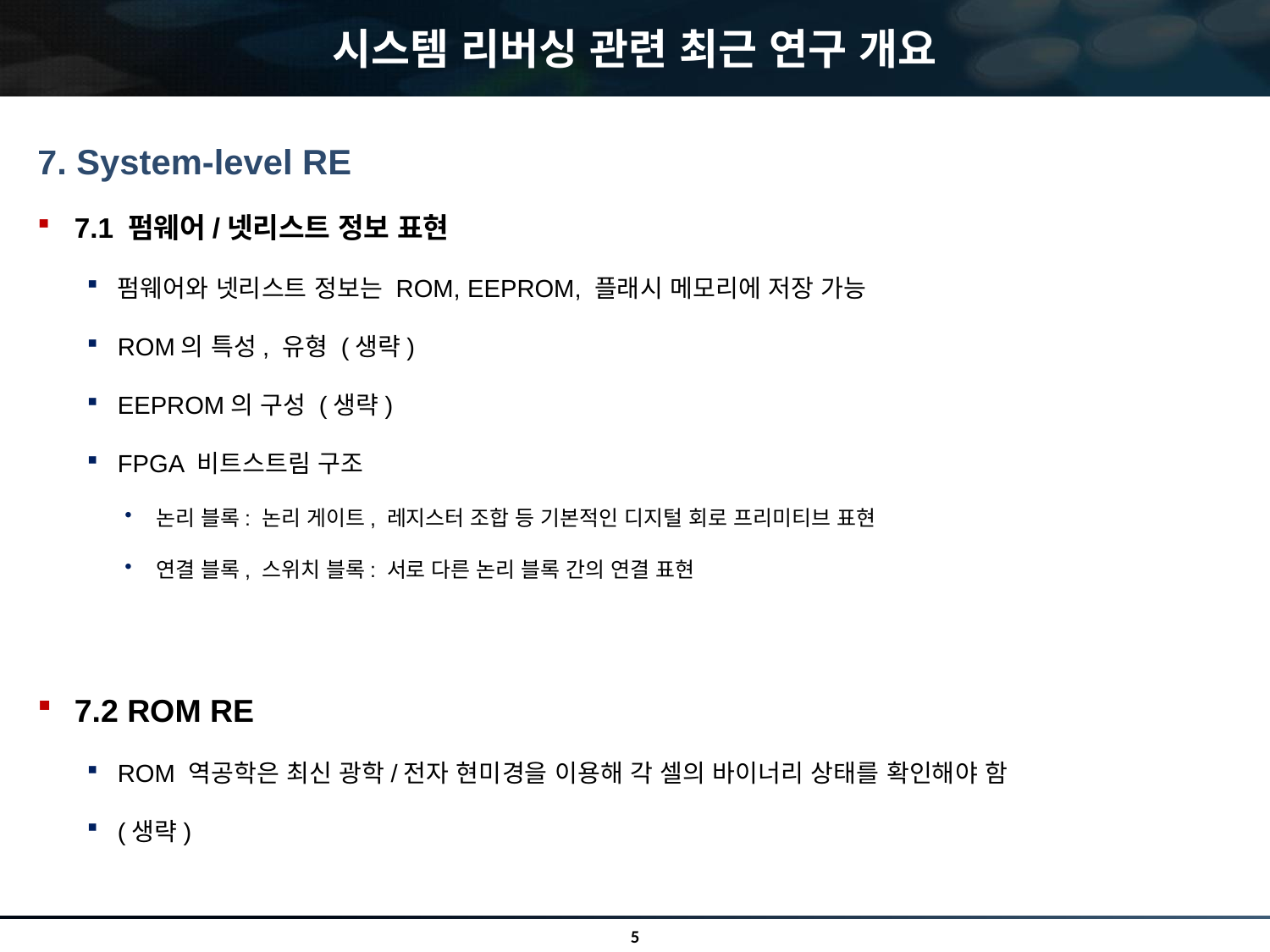

# 시스템 리버싱 관련 최근 연구 개요
7. System-level RE
7.1 펌웨어/넷리스트 정보 표현
펌웨어와 넷리스트 정보는 ROM, EEPROM, 플래시 메모리에 저장 가능
ROM의 특성, 유형 (생략)
EEPROM의 구성 (생략)
FPGA 비트스트림 구조
논리 블록: 논리 게이트, 레지스터 조합 등 기본적인 디지털 회로 프리미티브 표현
연결 블록, 스위치 블록: 서로 다른 논리 블록 간의 연결 표현

7.2 ROM RE
ROM 역공학은 최신 광학/전자 현미경을 이용해 각 셀의 바이너리 상태를 확인해야 함
(생략)